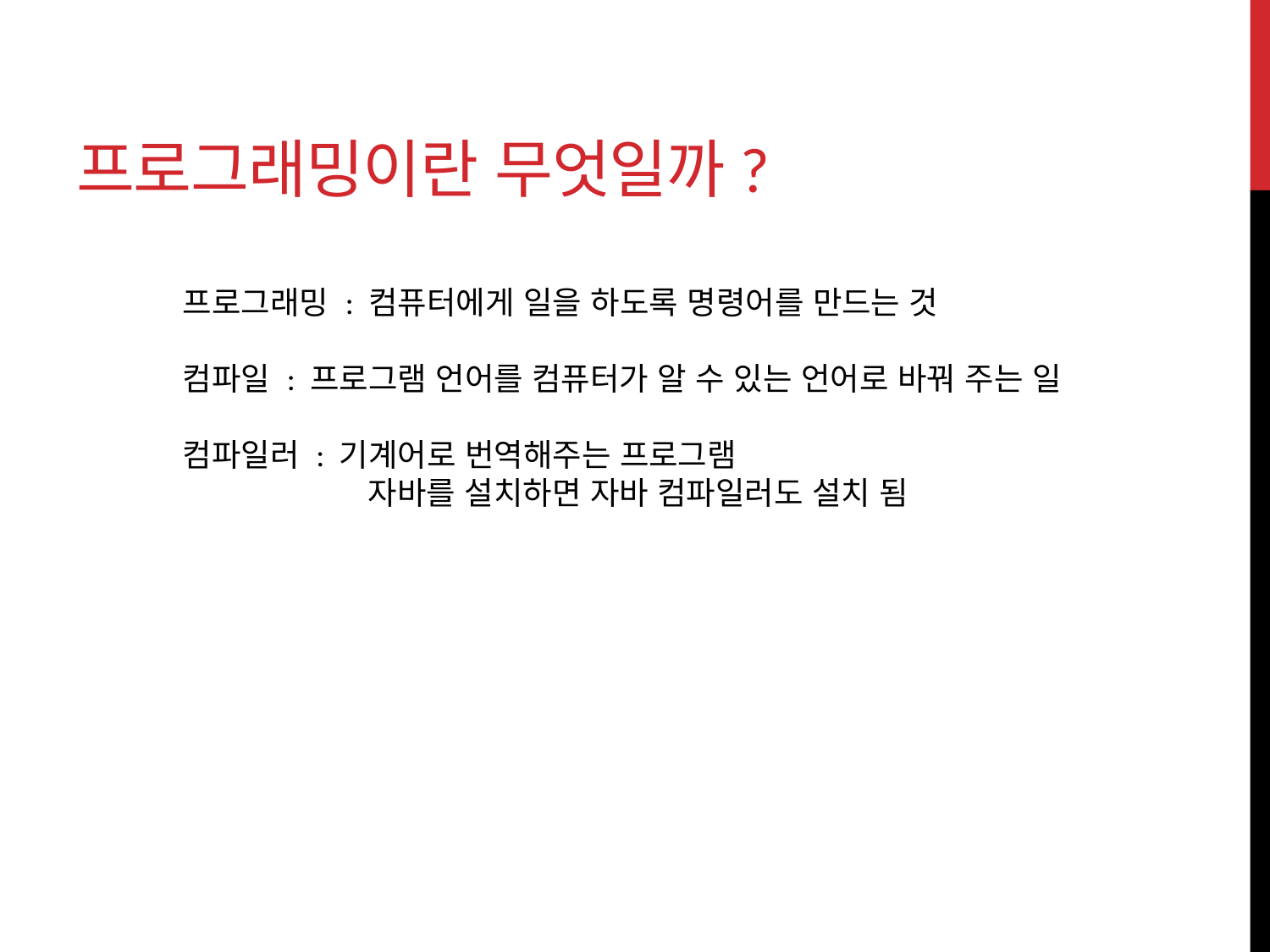

# 프로그래밍이란 무엇일까?
프로그래밍 : 컴퓨터에게 일을 하도록 명령어를 만드는 것

컴파일 : 프로그램 언어를 컴퓨터가 알 수 있는 언어로 바꿔 주는 일

컴파일러 : 기계어로 번역해주는 프로그램
                    자바를 설치하면 자바 컴파일러도 설치 됨